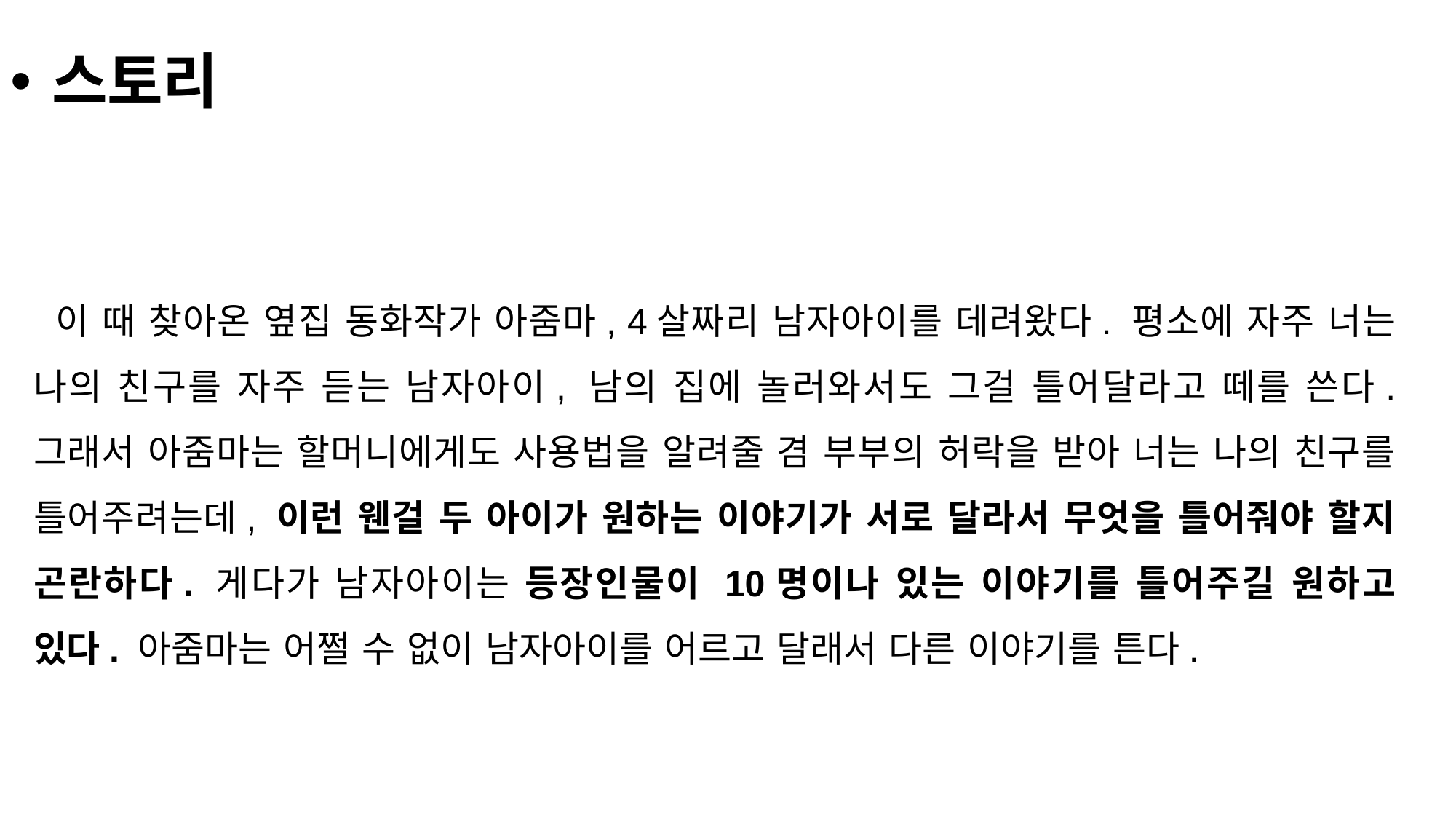

스토리
 이 때 찾아온 옆집 동화작가 아줌마, 4살짜리 남자아이를 데려왔다. 평소에 자주 너는 나의 친구를 자주 듣는 남자아이, 남의 집에 놀러와서도 그걸 틀어달라고 떼를 쓴다. 그래서 아줌마는 할머니에게도 사용법을 알려줄 겸 부부의 허락을 받아 너는 나의 친구를 틀어주려는데, 이런 웬걸 두 아이가 원하는 이야기가 서로 달라서 무엇을 틀어줘야 할지 곤란하다. 게다가 남자아이는 등장인물이 10명이나 있는 이야기를 틀어주길 원하고 있다. 아줌마는 어쩔 수 없이 남자아이를 어르고 달래서 다른 이야기를 튼다.